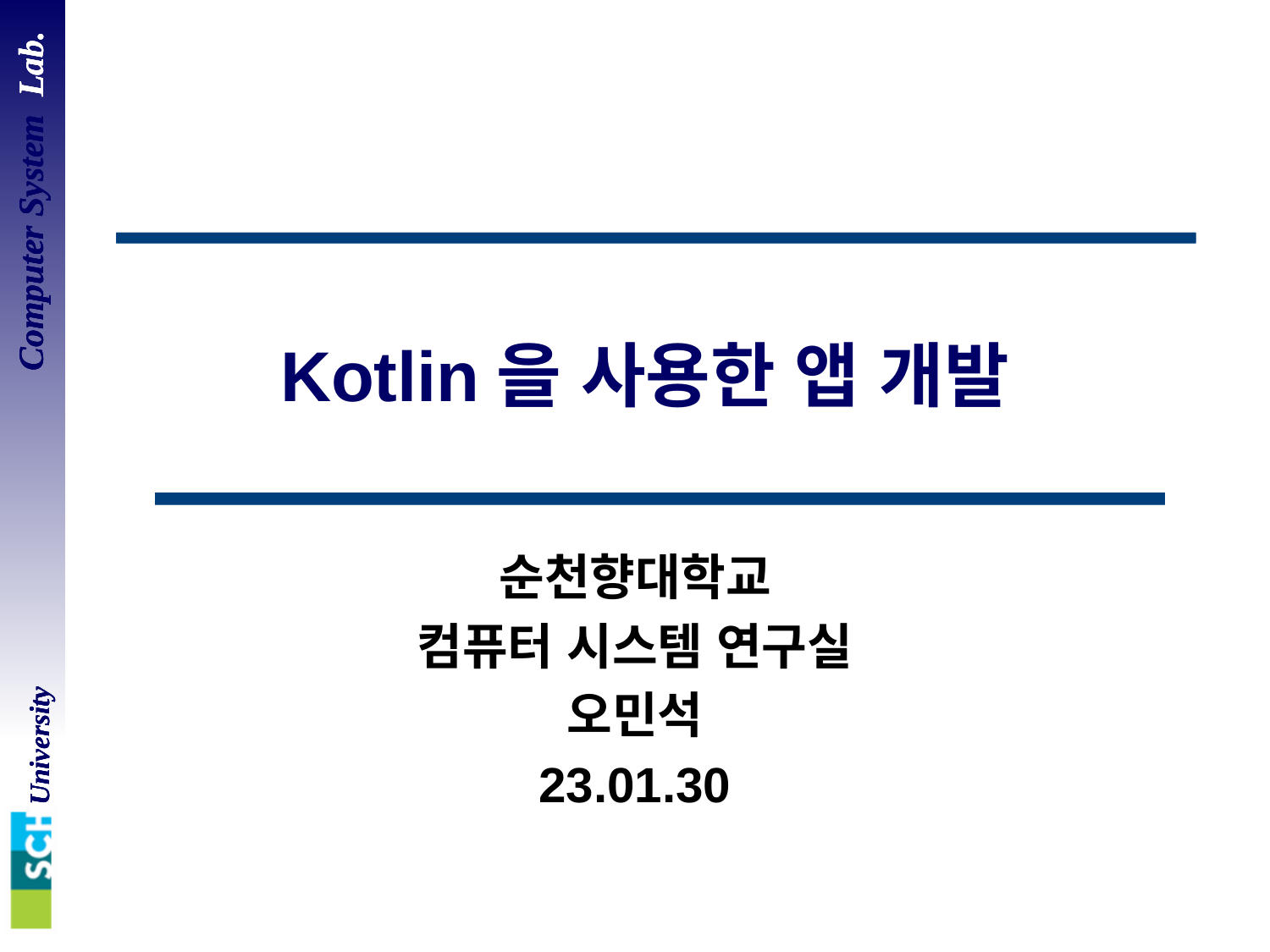

# Kotlin을 사용한 앱 개발
순천향대학교
컴퓨터 시스템 연구실
오민석
23.01.30